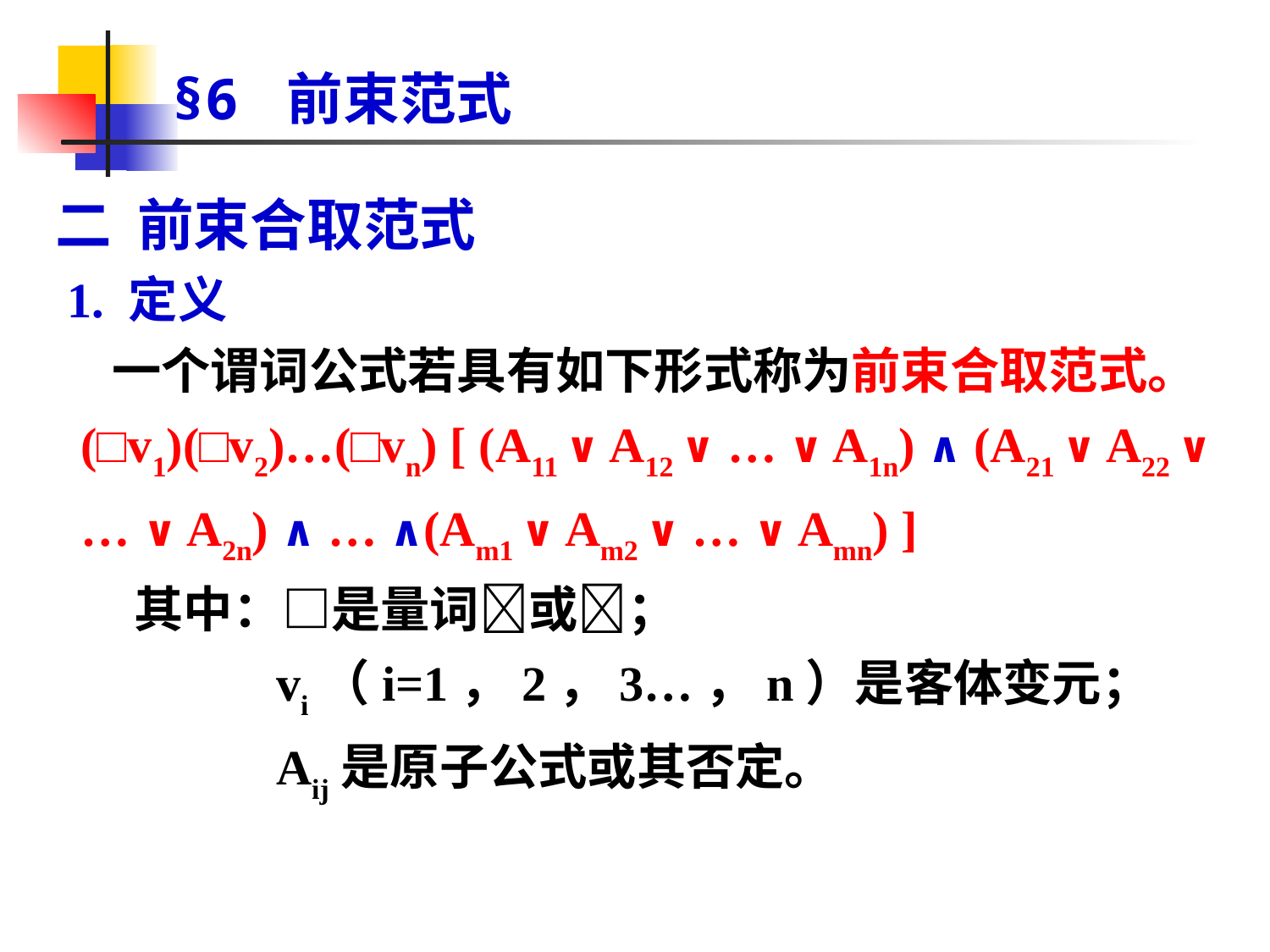

# §6 前束范式
二  前束合取范式
 1. 定义
    一个谓词公式若具有如下形式称为前束合取范式。(□v1)(□v2)…(□vn) [ (A11 ∨ A12 ∨ … ∨ A1n) ∧ (A21 ∨ A22 ∨ … ∨ A2n) ∧ … ∧(Am1 ∨ Am2 ∨ … ∨ Amn) ]
      其中：□是量词∀或∃；
                  vi（i=1，2，3…，n）是客体变元；
                  Aij是原子公式或其否定。
84